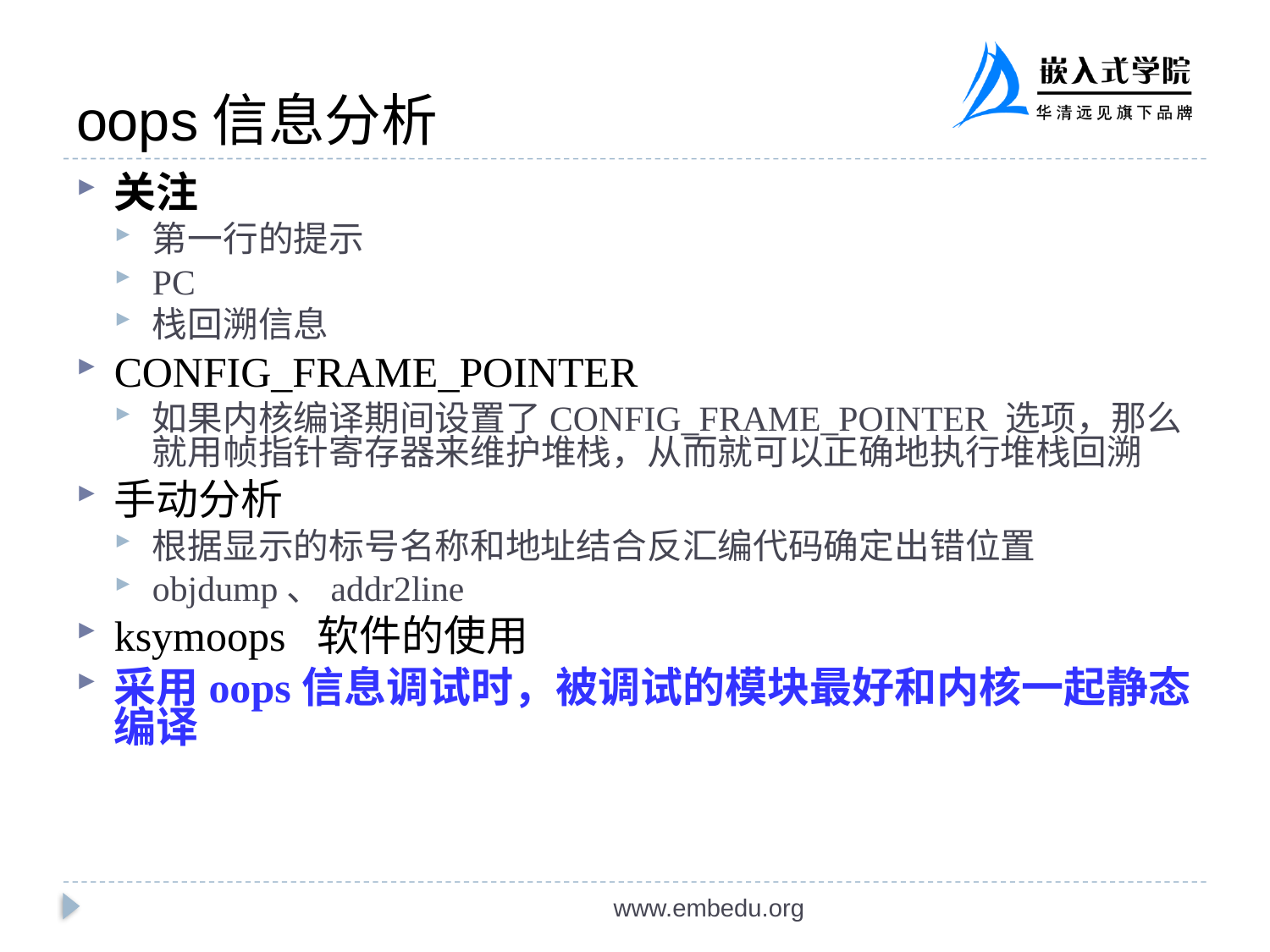

# oops信息分析
关注
第一行的提示
PC
栈回溯信息
CONFIG_FRAME_POINTER
如果内核编译期间设置了CONFIG_FRAME_POINTER 选项，那么就用帧指针寄存器来维护堆栈，从而就可以正确地执行堆栈回溯
手动分析
根据显示的标号名称和地址结合反汇编代码确定出错位置
objdump、addr2line
ksymoops  软件的使用
采用oops信息调试时，被调试的模块最好和内核一起静态编译

www.embedu.org